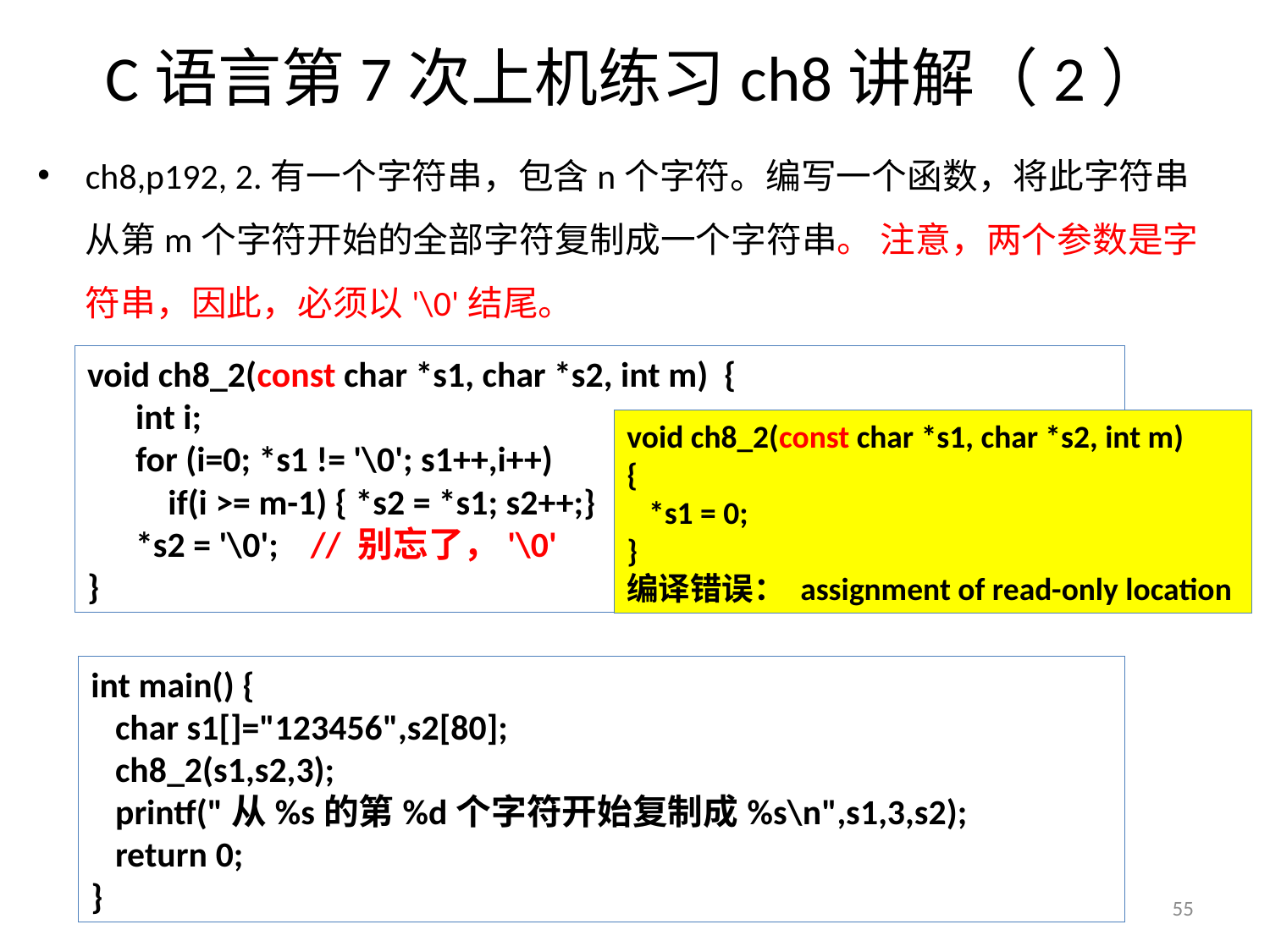

# C语言第7次上机练习ch8讲解（2）
ch8,p192, 2.有一个字符串，包含n个字符。编写一个函数，将此字符串从第m个字符开始的全部字符复制成一个字符串。 注意，两个参数是字符串，因此，必须以'\0'结尾。
void ch8_2(const char *s1, char *s2, int m)  {
      int i;
      for (i=0; *s1 != '\0'; s1++,i++)
          if(i >= m-1) { *s2 = *s1; s2++;}
      *s2 = '\0';    // 别忘了，'\0'
}
void ch8_2(const char *s1, char *s2, int m)
{
   *s1 = 0;
}
编译错误： assignment of read-only location
int main() {
   char s1[]="123456",s2[80];
   ch8_2(s1,s2,3);
   printf("从%s的第%d个字符开始复制成%s\n",s1,3,s2);
   return 0;
}
55